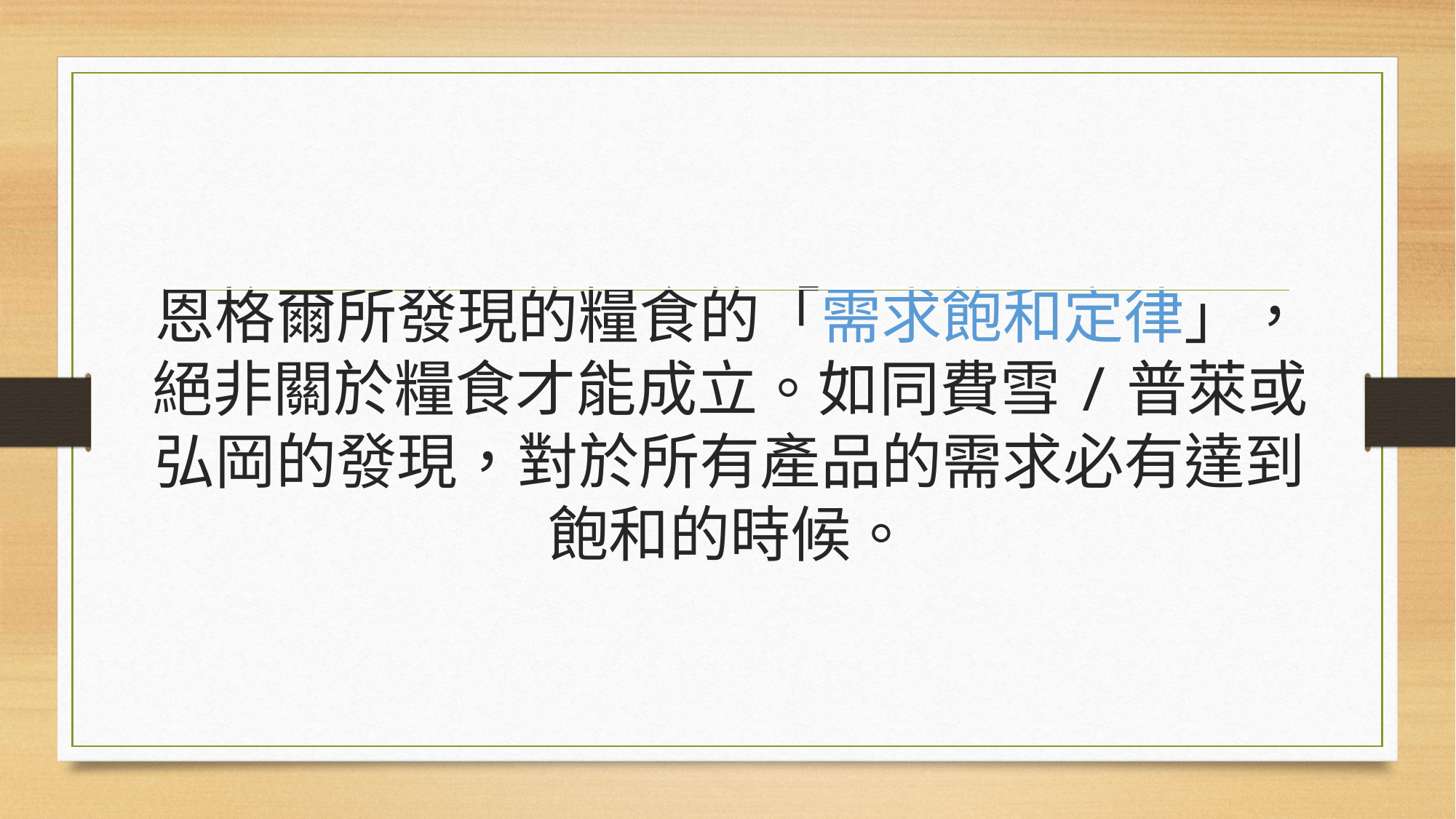

# 恩格爾所發現的糧食的「需求飽和定律」，絕非關於糧食才能成立。如同費雪/普萊或弘岡的發現，對於所有產品的需求必有達到飽和的時候。